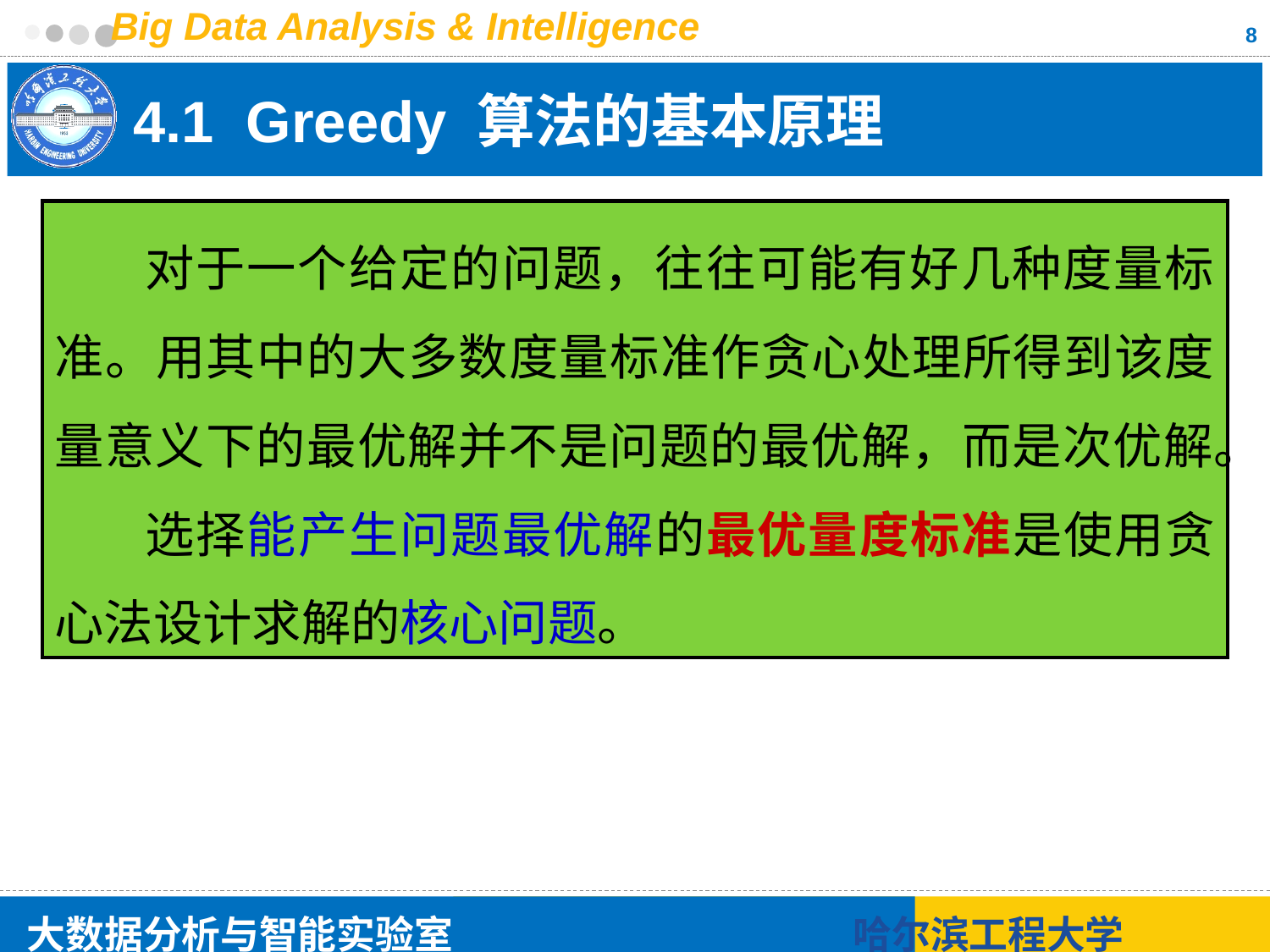

8
# 4.1  Greedy 算法的基本原理
      对于一个给定的问题，往往可能有好几种度量标准。用其中的大多数度量标准作贪心处理所得到该度量意义下的最优解并不是问题的最优解，而是次优解。
      选择能产生问题最优解的最优量度标准是使用贪心法设计求解的核心问题。